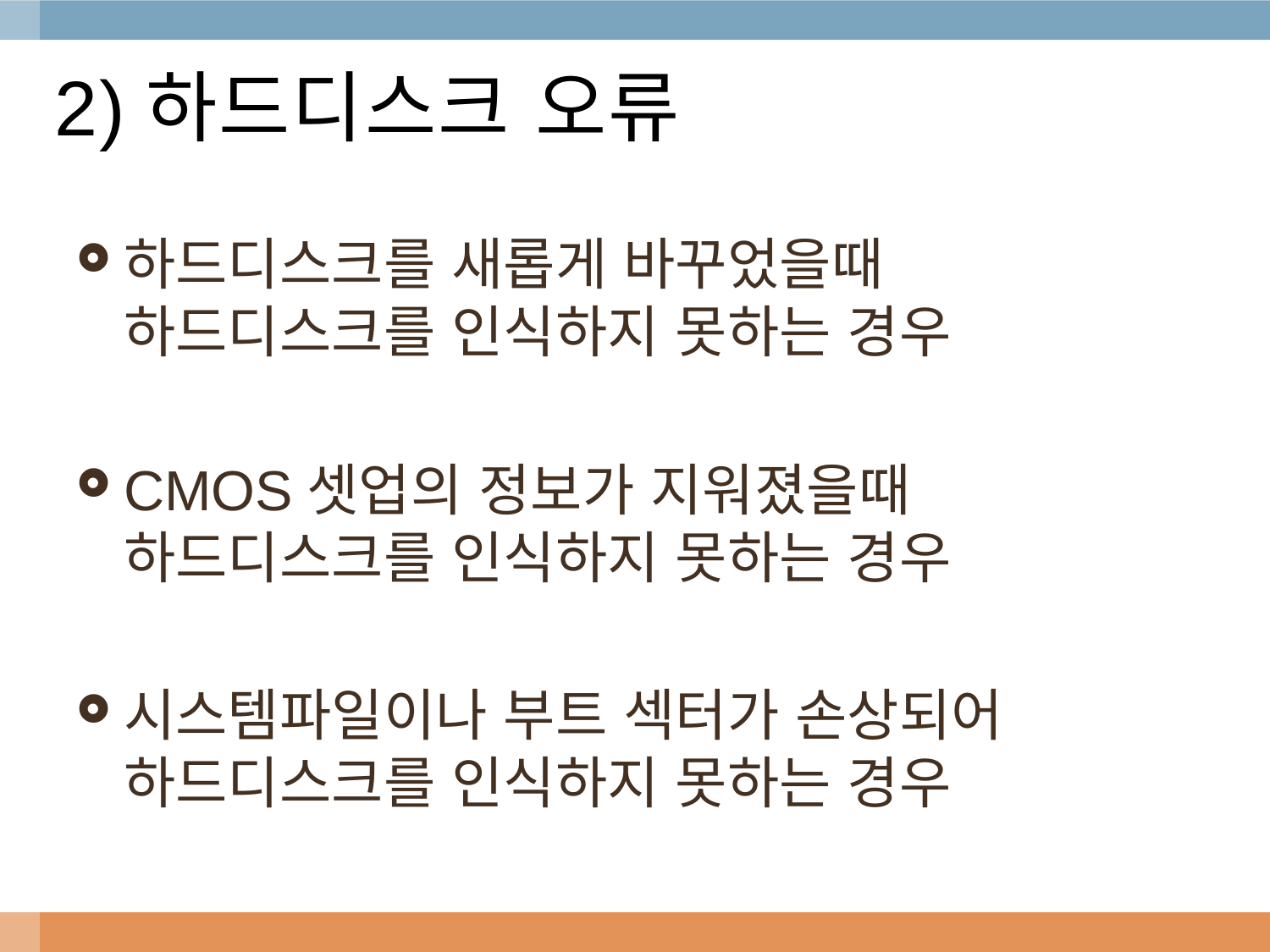

# 2)하드디스크 오류
하드디스크를 새롭게 바꾸었을때 하드디스크를 인식하지 못하는 경우

CMOS셋업의 정보가 지워졌을때 하드디스크를 인식하지 못하는 경우

시스템파일이나 부트 섹터가 손상되어 하드디스크를 인식하지 못하는 경우